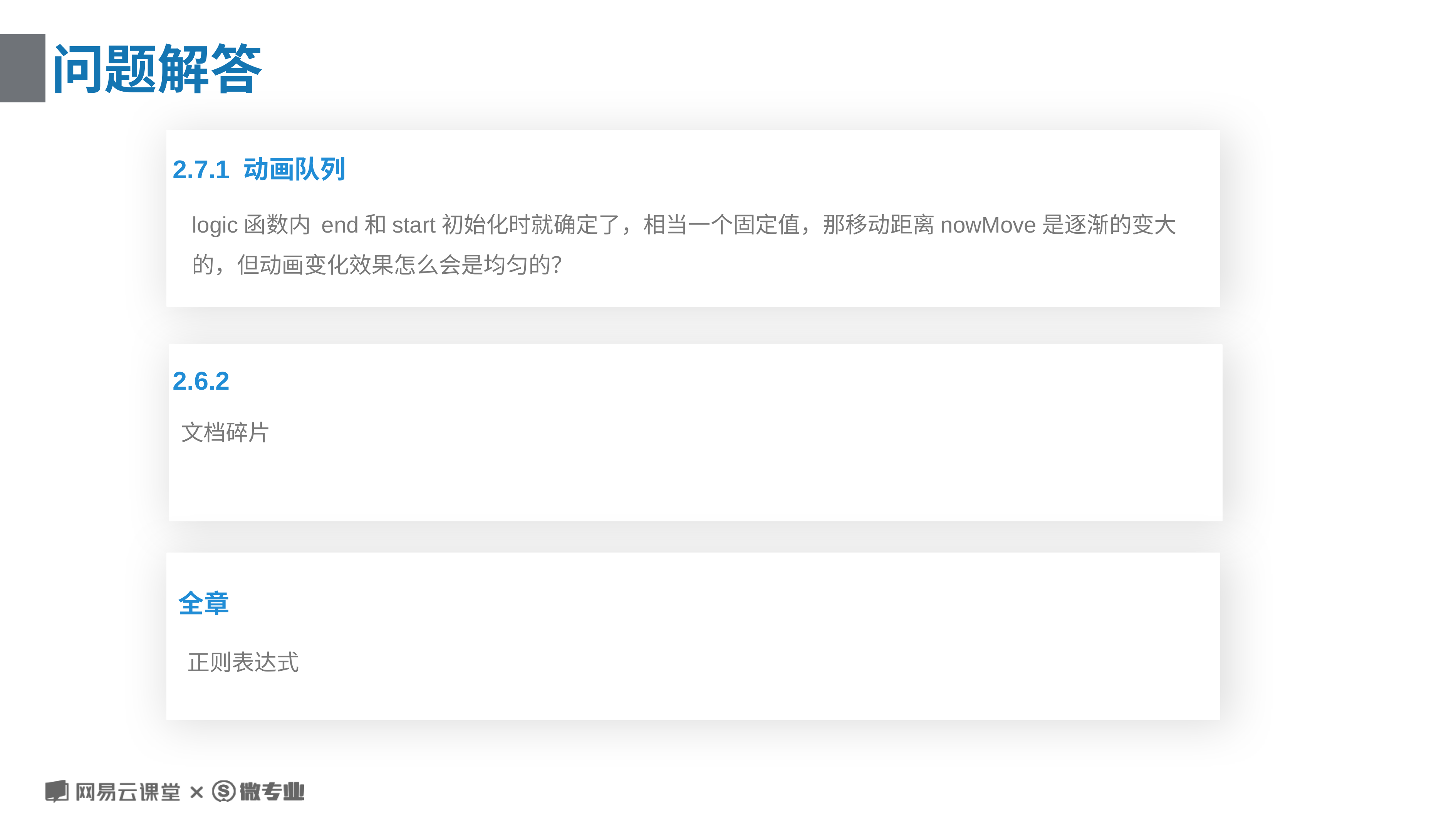

# 问题解答
威让
2.7.1 动画队列
logic函数内 end和start初始化时就确定了，相当一个固定值，那移动距离nowMove是逐渐的变大的，但动画变化效果怎么会是均匀的？

威让
2.6.2

文档碎片
威让
全章
正则表达式